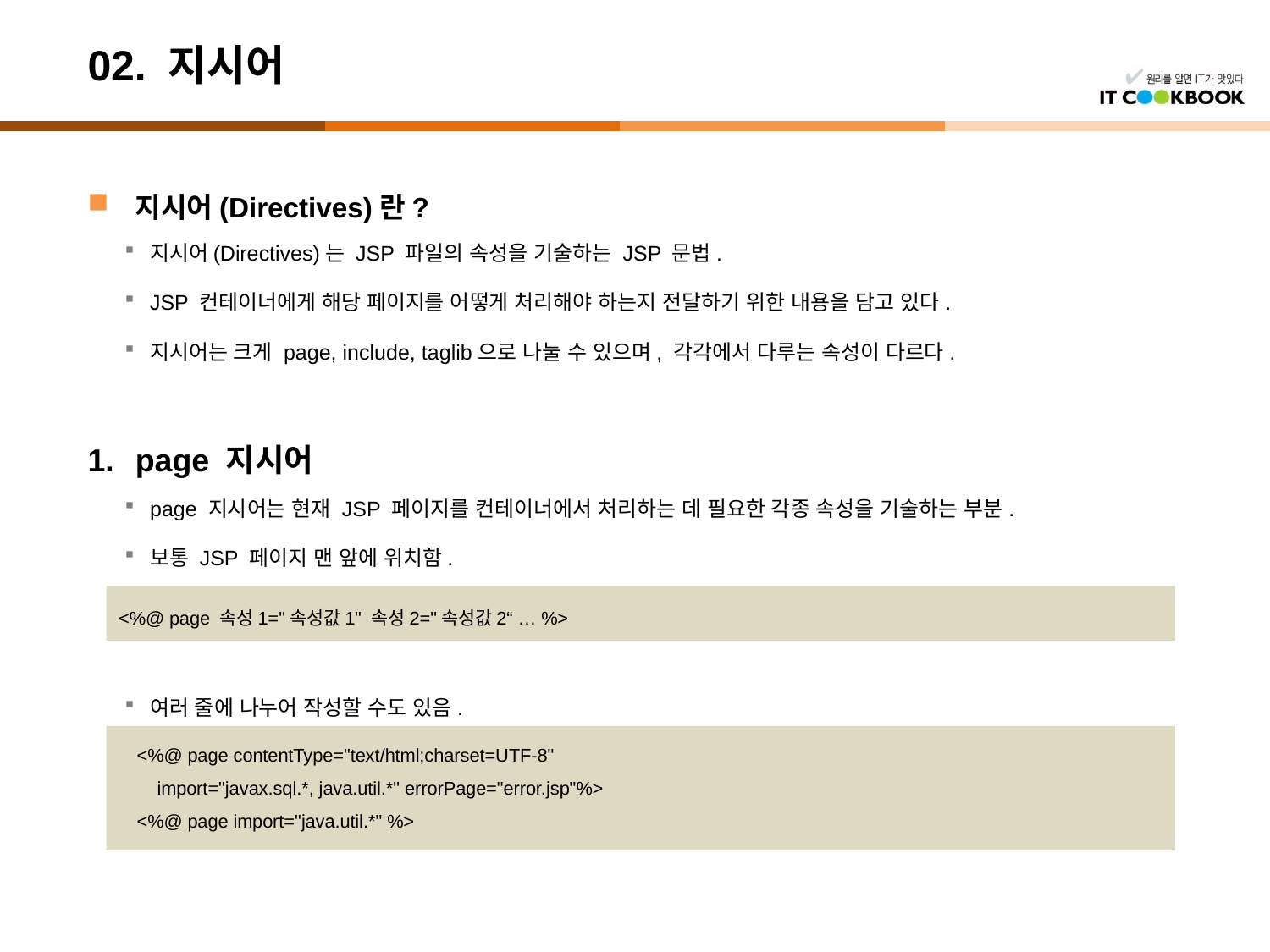

# 02. 지시어
지시어(Directives)란?
지시어(Directives)는 JSP 파일의 속성을 기술하는 JSP 문법.
JSP 컨테이너에게 해당 페이지를 어떻게 처리해야 하는지 전달하기 위한 내용을 담고 있다.
지시어는 크게 page, include, taglib으로 나눌 수 있으며, 각각에서 다루는 속성이 다르다.

page 지시어
page 지시어는 현재 JSP 페이지를 컨테이너에서 처리하는 데 필요한 각종 속성을 기술하는 부분.
보통 JSP 페이지 맨 앞에 위치함.

여러 줄에 나누어 작성할 수도 있음.

<%@ page 속성1="속성값1" 속성2="속성값2“ … %>

<%@ page contentType="text/html;charset=UTF-8"
    import="javax.sql.*, java.util.*" errorPage="error.jsp"%>
<%@ page import="java.util.*" %>